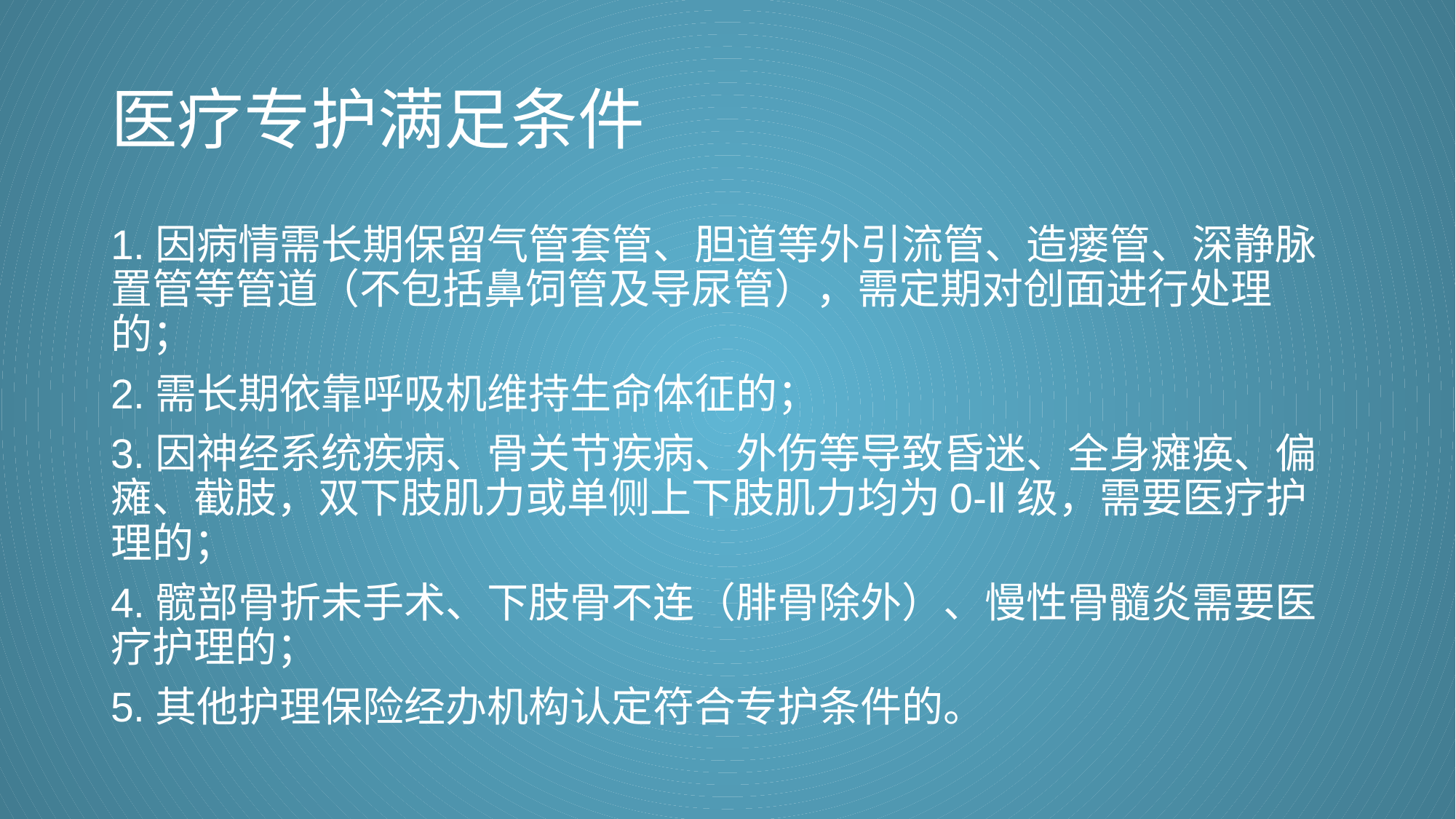

医疗专护满足条件
1.因病情需长期保留气管套管、胆道等外引流管、造瘘管、深静脉置管等管道（不包括鼻饲管及导尿管），需定期对创面进行处理的；
2.需长期依靠呼吸机维持生命体征的；
3.因神经系统疾病、骨关节疾病、外伤等导致昏迷、全身瘫痪、偏瘫、截肢，双下肢肌力或单侧上下肢肌力均为0-Ⅱ级，需要医疗护理的；
4.髋部骨折未手术、下肢骨不连（腓骨除外）、慢性骨髓炎需要医疗护理的；
5.其他护理保险经办机构认定符合专护条件的。